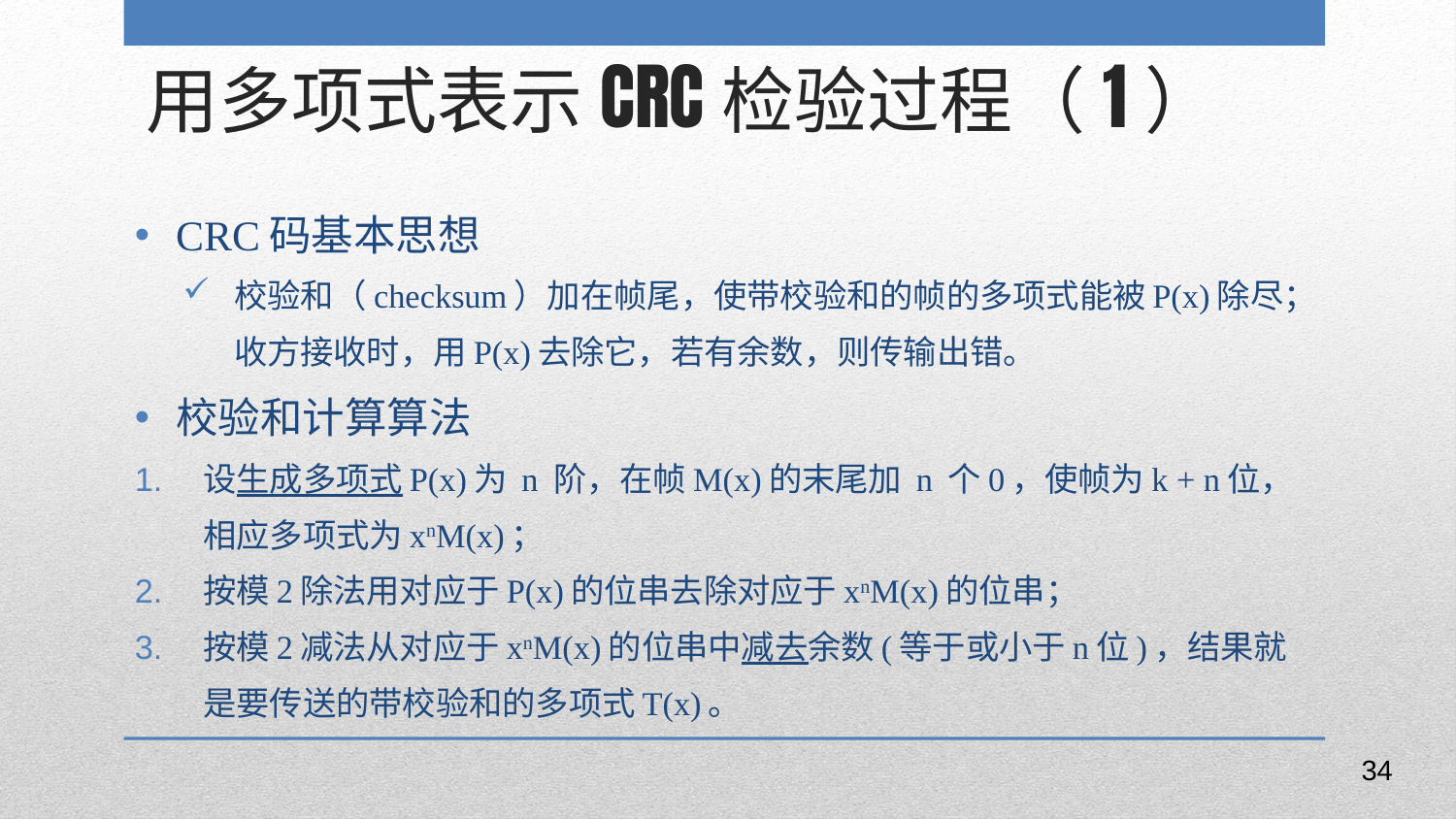

用多项式表示CRC检验过程（1）
CRC码基本思想
校验和（checksum）加在帧尾，使带校验和的帧的多项式能被P(x)除尽；收方接收时，用P(x)去除它，若有余数，则传输出错。
校验和计算算法
设生成多项式P(x)为 n 阶，在帧M(x)的末尾加 n 个0，使帧为k + n位，相应多项式为xnM(x)；
按模2除法用对应于P(x)的位串去除对应于xnM(x)的位串；
按模2减法从对应于xnM(x)的位串中减去余数(等于或小于n位)，结果就是要传送的带校验和的多项式T(x)。
34